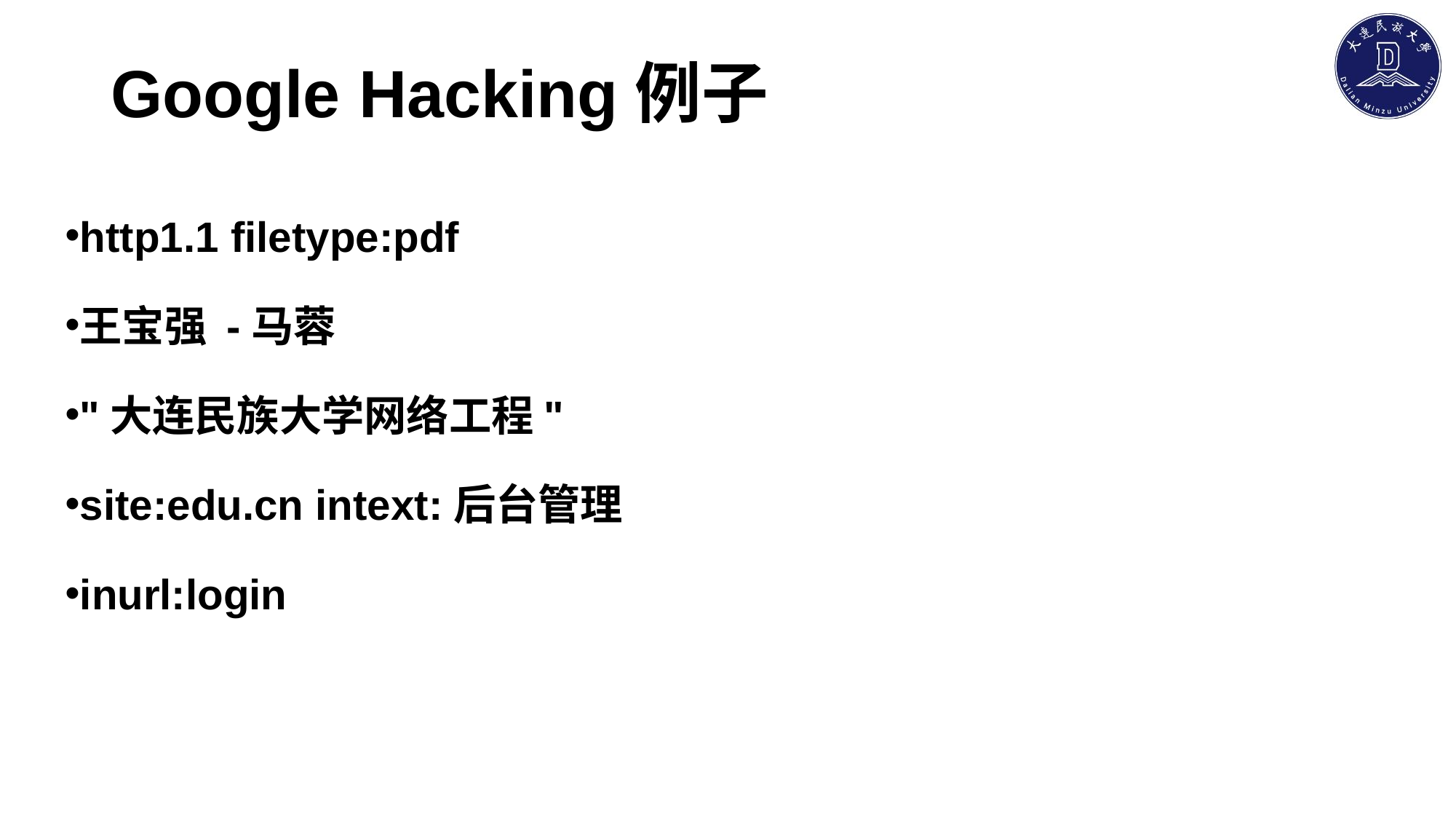

# Google Hacking例子
http1.1 filetype:pdf
王宝强 -马蓉
"大连民族大学网络工程"
site:edu.cn intext:后台管理
inurl:login